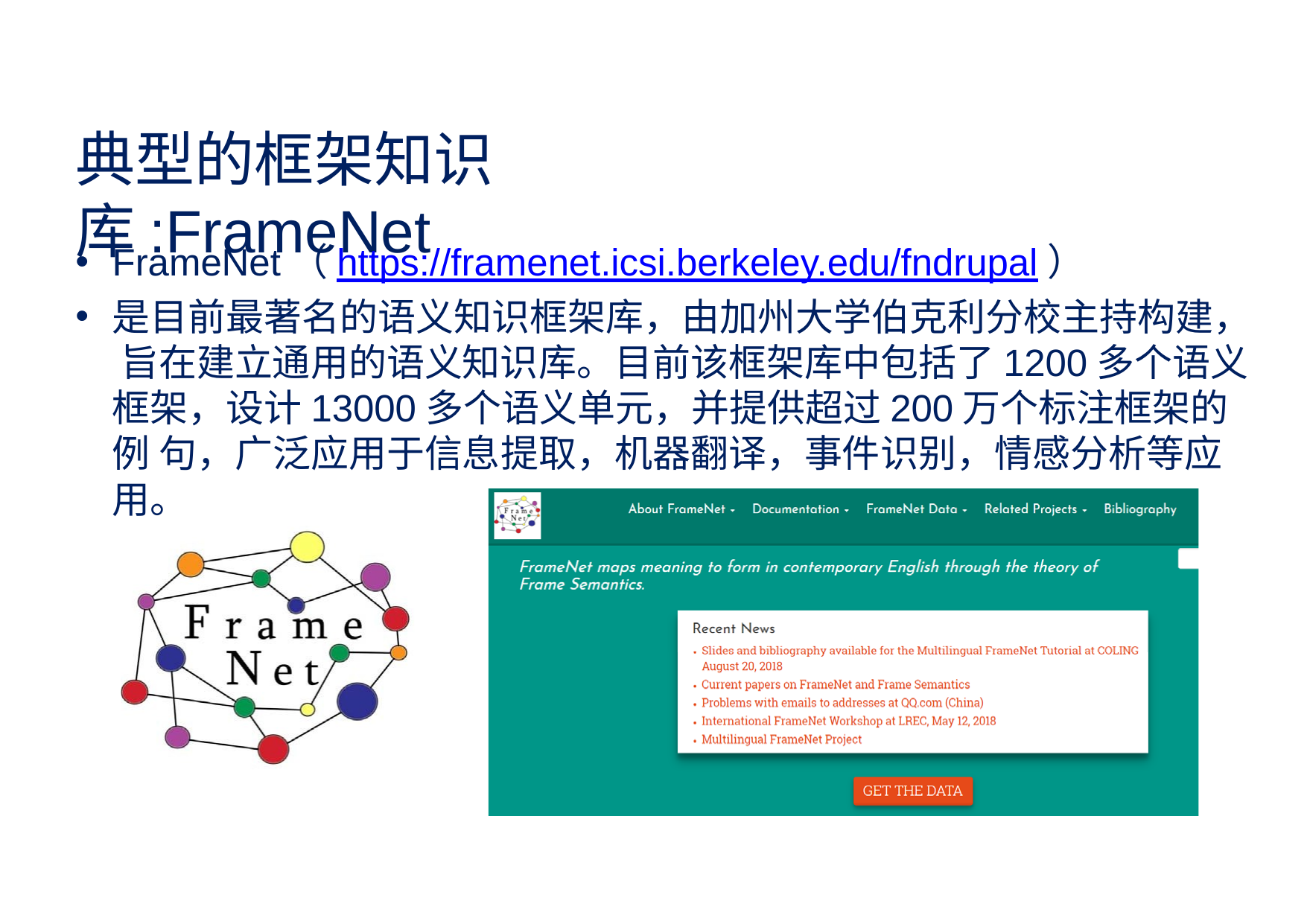

# 典型的框架知识库:FrameNet
FrameNet（https://framenet.icsi.berkeley.edu/fndrupal）
是目前最著名的语义知识框架库，由加州大学伯克利分校主持构建，  旨在建立通用的语义知识库。目前该框架库中包括了1200多个语义 框架，设计13000多个语义单元，并提供超过200万个标注框架的例 句，广泛应用于信息提取，机器翻译，事件识别，情感分析等应用。

71